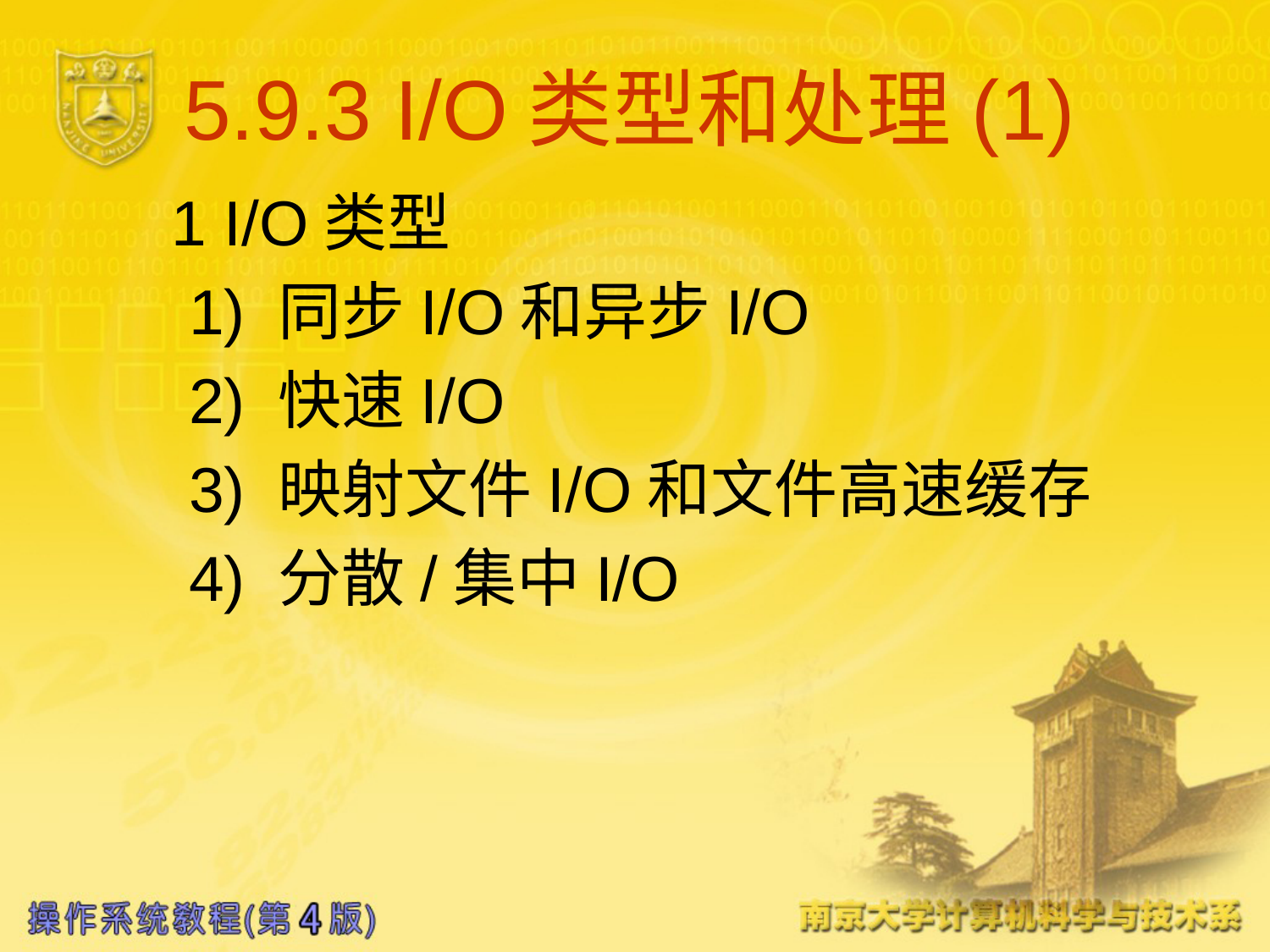

# 5.9.3 I/O类型和处理(1)
1 I/O类型
 1) 同步I/O和异步I/O
 2) 快速I/O
 3) 映射文件I/O和文件高速缓存
 4) 分散/集中I/O